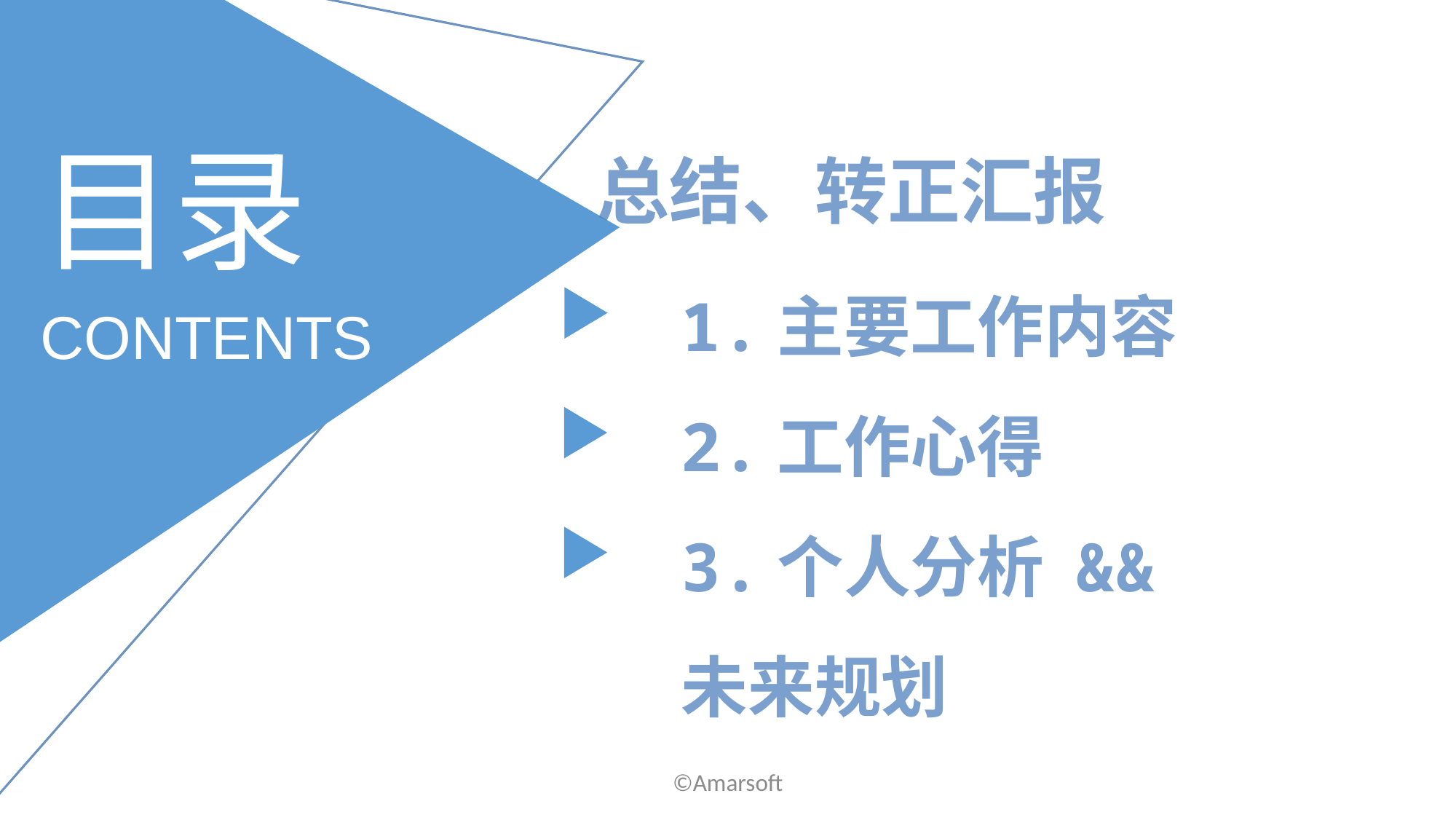

总结、转正汇报
1.主要工作内容
2.工作心得
3.个人分析 && 未来规划

©Amarsoft